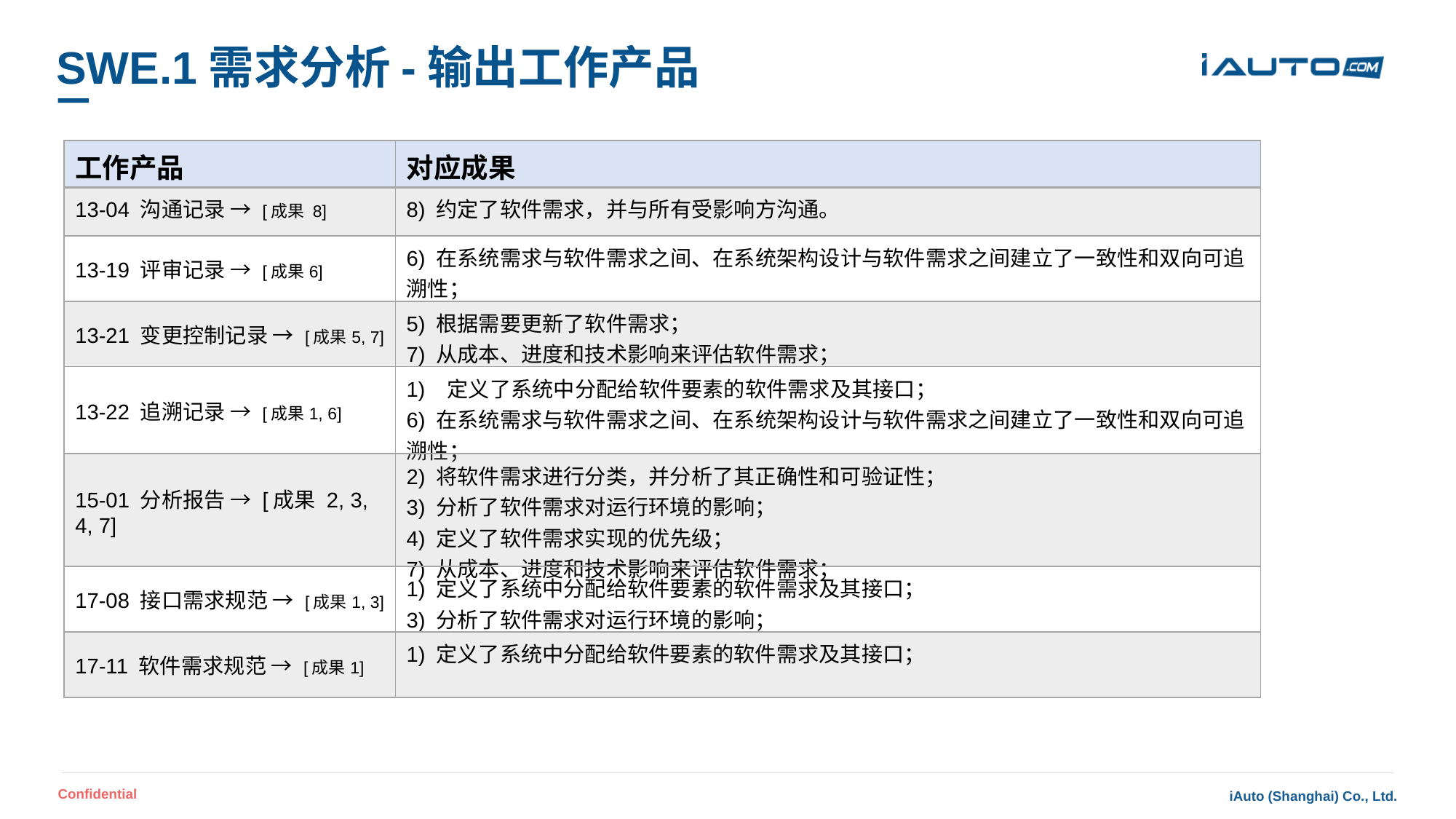

# SWE.1需求分析-输出工作产品
| 工作产品 | 对应成果 |
| --- | --- |
| 13-04 沟通记录 → [成果 8] | 8) 约定了软件需求，并与所有受影响方沟通。 |
| 13-19 评审记录 → [成果6] | 6) 在系统需求与软件需求之间、在系统架构设计与软件需求之间建立了一致性和双向可追溯性； |
| 13-21 变更控制记录 → [成果5, 7] | 5) 根据需要更新了软件需求； 7) 从成本、进度和技术影响来评估软件需求； |
| 13-22 追溯记录 → [成果1, 6] | 定义了系统中分配给软件要素的软件需求及其接口； 6) 在系统需求与软件需求之间、在系统架构设计与软件需求之间建立了一致性和双向可追溯性； |
| 15-01 分析报告 → [成果 2, 3, 4, 7] | 2) 将软件需求进行分类，并分析了其正确性和可验证性； 3) 分析了软件需求对运行环境的影响； 4) 定义了软件需求实现的优先级； 7) 从成本、进度和技术影响来评估软件需求； |
| 17-08 接口需求规范 → [成果1, 3] | 1) 定义了系统中分配给软件要素的软件需求及其接口； 3) 分析了软件需求对运行环境的影响； |
| 17-11 软件需求规范 → [成果1] | 1) 定义了系统中分配给软件要素的软件需求及其接口； |